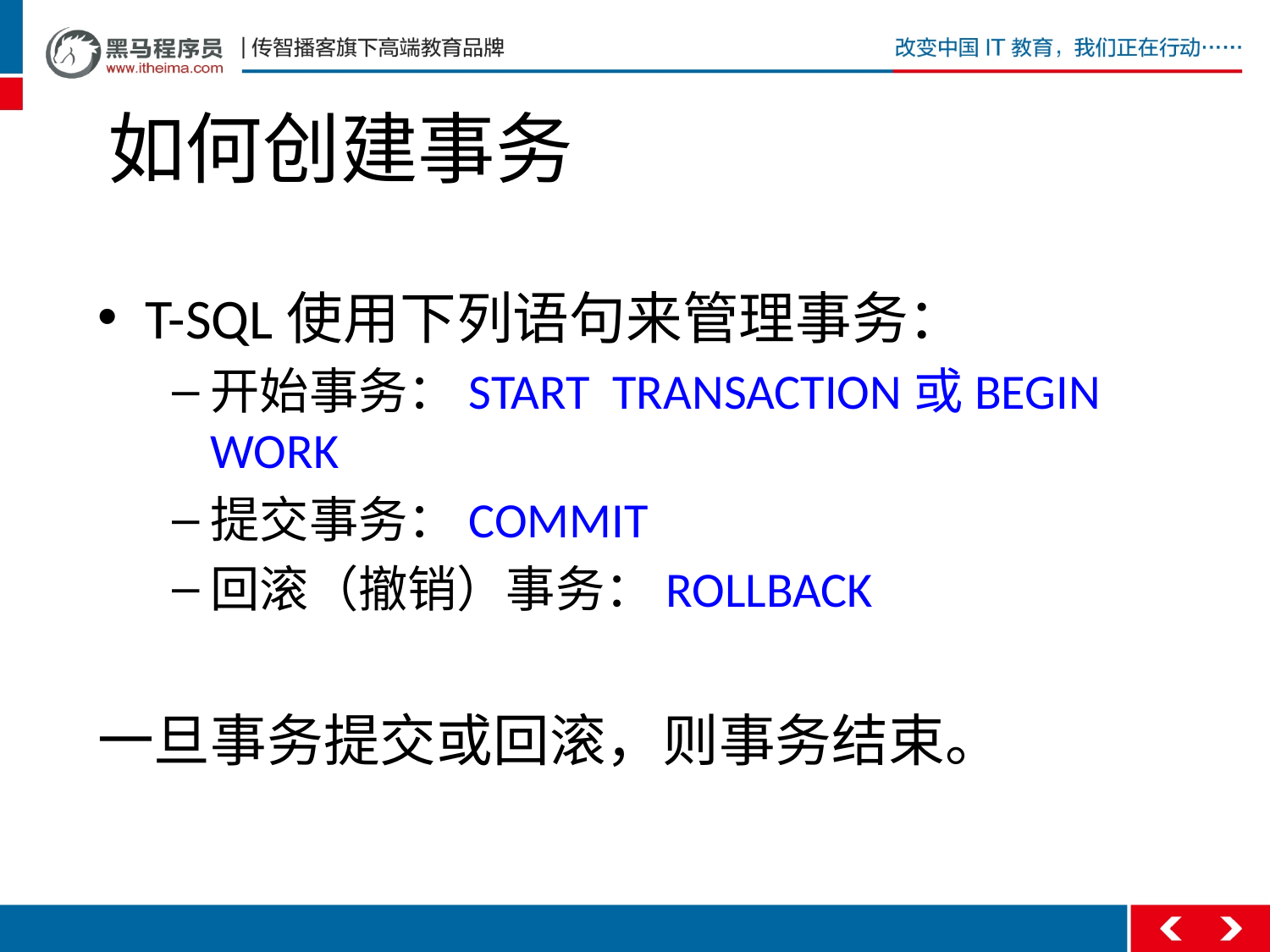

# 如何创建事务
T-SQL使用下列语句来管理事务：
开始事务：START  TRANSACTION或BEGIN WORK
提交事务：COMMIT
回滚（撤销）事务：ROLLBACK

一旦事务提交或回滚，则事务结束。